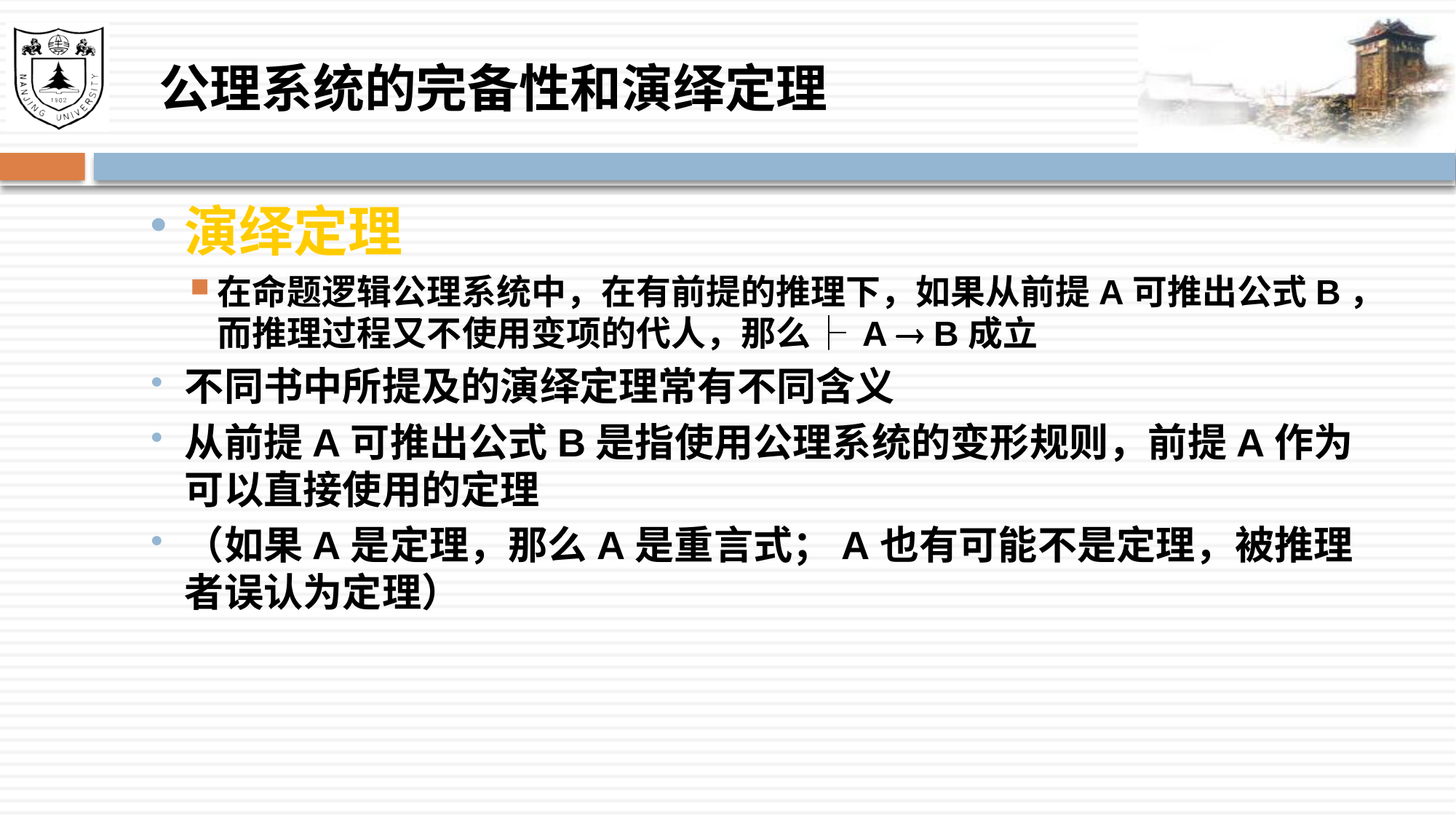

# 公理系统的完备性和演绎定理
演绎定理
在命题逻辑公理系统中，在有前提的推理下，如果从前提A可推出公式B，而推理过程又不使用变项的代人，那么├ A → B成立
不同书中所提及的演绎定理常有不同含义
从前提A可推出公式B是指使用公理系统的变形规则，前提A作为可以直接使用的定理
（如果A是定理，那么A是重言式；A也有可能不是定理，被推理者误认为定理）